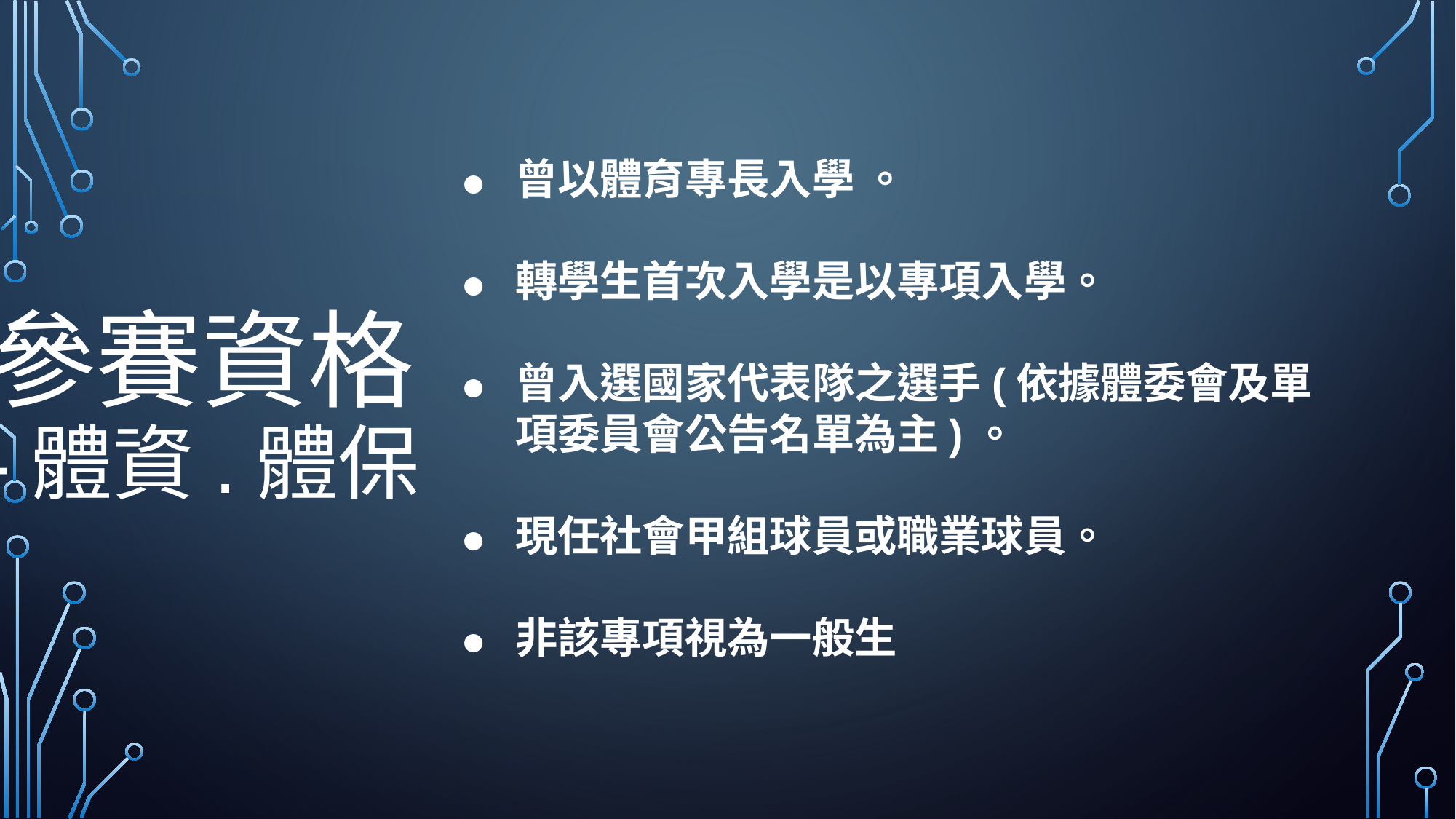

參賽資格
-體資.體保
曾以體育專長入學 。

轉學生首次入學是以專項入學。

曾入選國家代表隊之選手(依據體委會及單項委員會公告名單為主)。

現任社會甲組球員或職業球員。

非該專項視為一般生